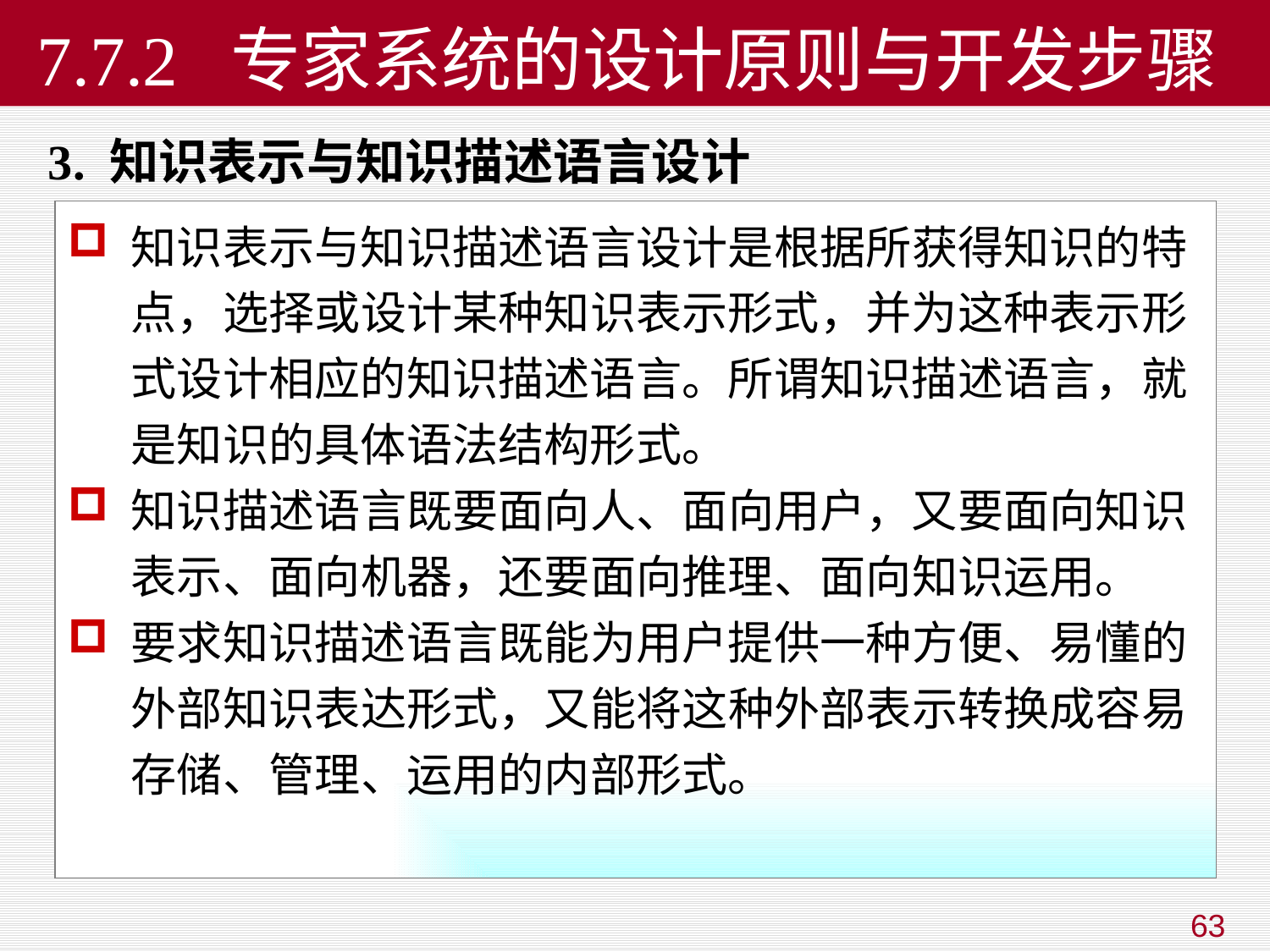

# 7.7.2  专家系统的设计原则与开发步骤
3. 知识表示与知识描述语言设计

知识表示与知识描述语言设计是根据所获得知识的特点，选择或设计某种知识表示形式，并为这种表示形式设计相应的知识描述语言。所谓知识描述语言，就是知识的具体语法结构形式。
知识描述语言既要面向人、面向用户，又要面向知识表示、面向机器，还要面向推理、面向知识运用。
要求知识描述语言既能为用户提供一种方便、易懂的外部知识表达形式，又能将这种外部表示转换成容易存储、管理、运用的内部形式。
63